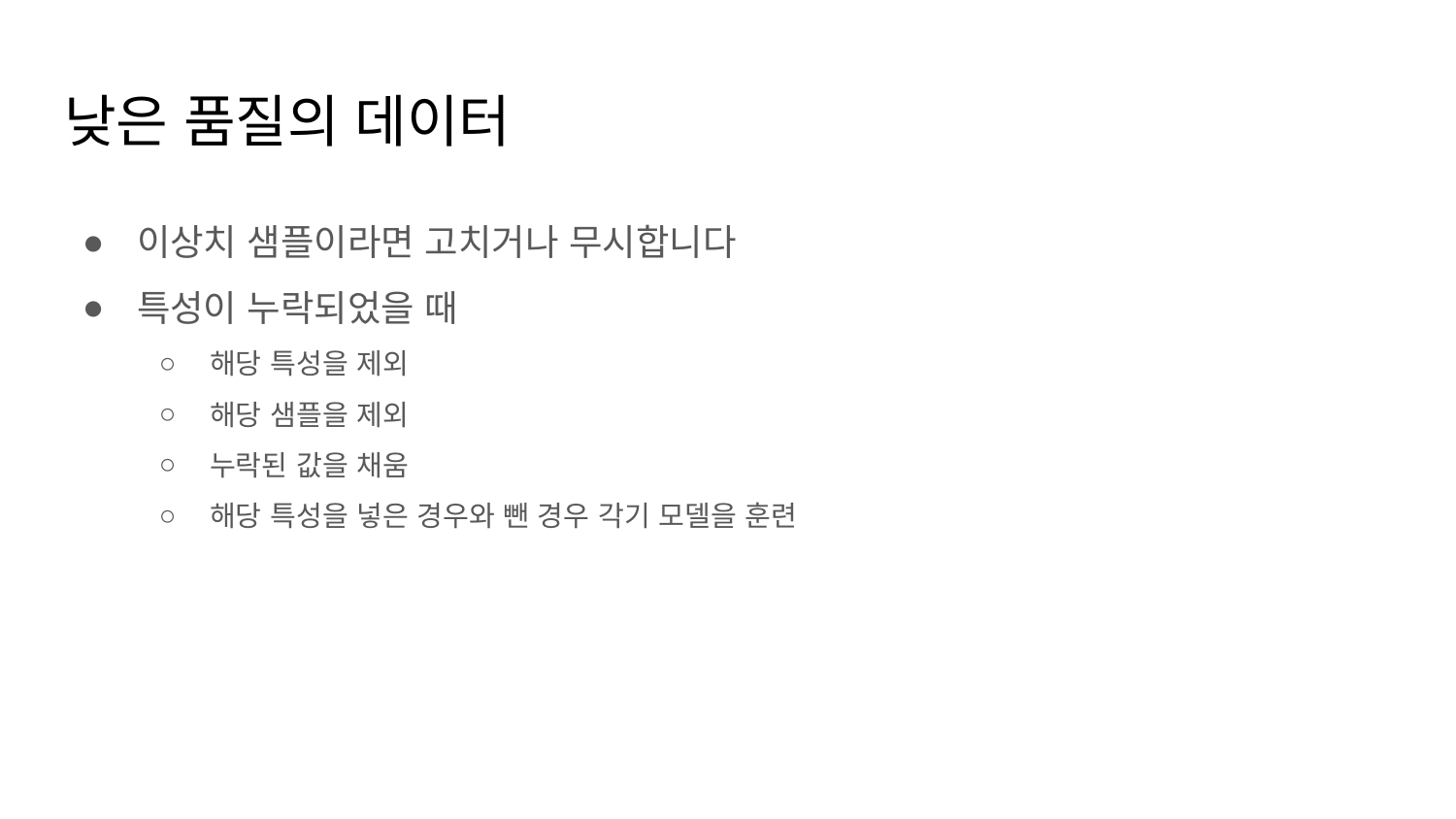

# 낮은 품질의 데이터
이상치 샘플이라면 고치거나 무시합니다
특성이 누락되었을 때
해당 특성을 제외
해당 샘플을 제외
누락된 값을 채움
해당 특성을 넣은 경우와 뺀 경우 각기 모델을 훈련